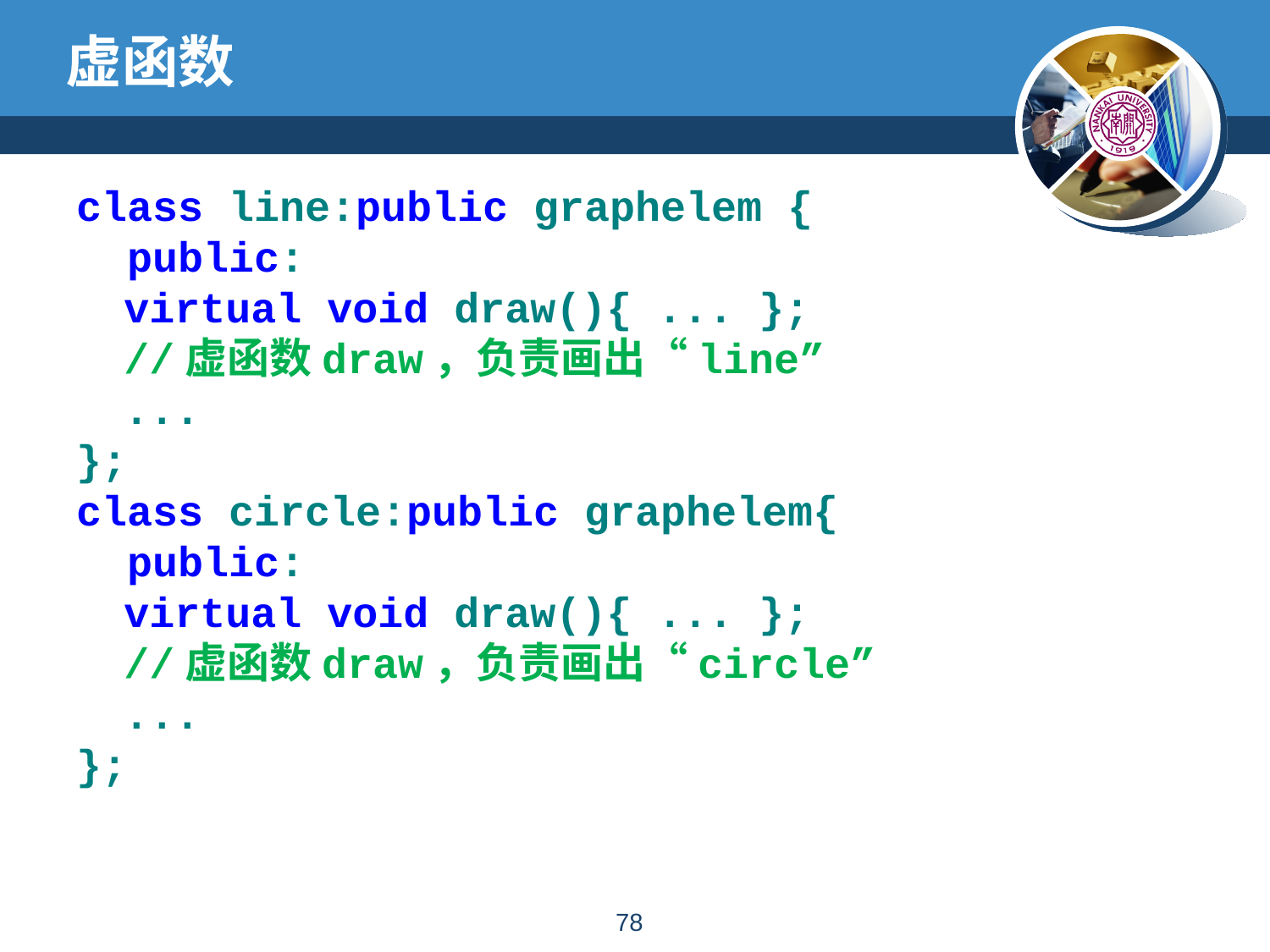

# 虚函数
class line:public graphelem {
  public:
	virtual void draw(){ ... };
	//虚函数draw，负责画出“line”
	...
};
class circle:public graphelem{
  public:
	virtual void draw(){ ... };
	//虚函数draw，负责画出“circle”
	...
};

78